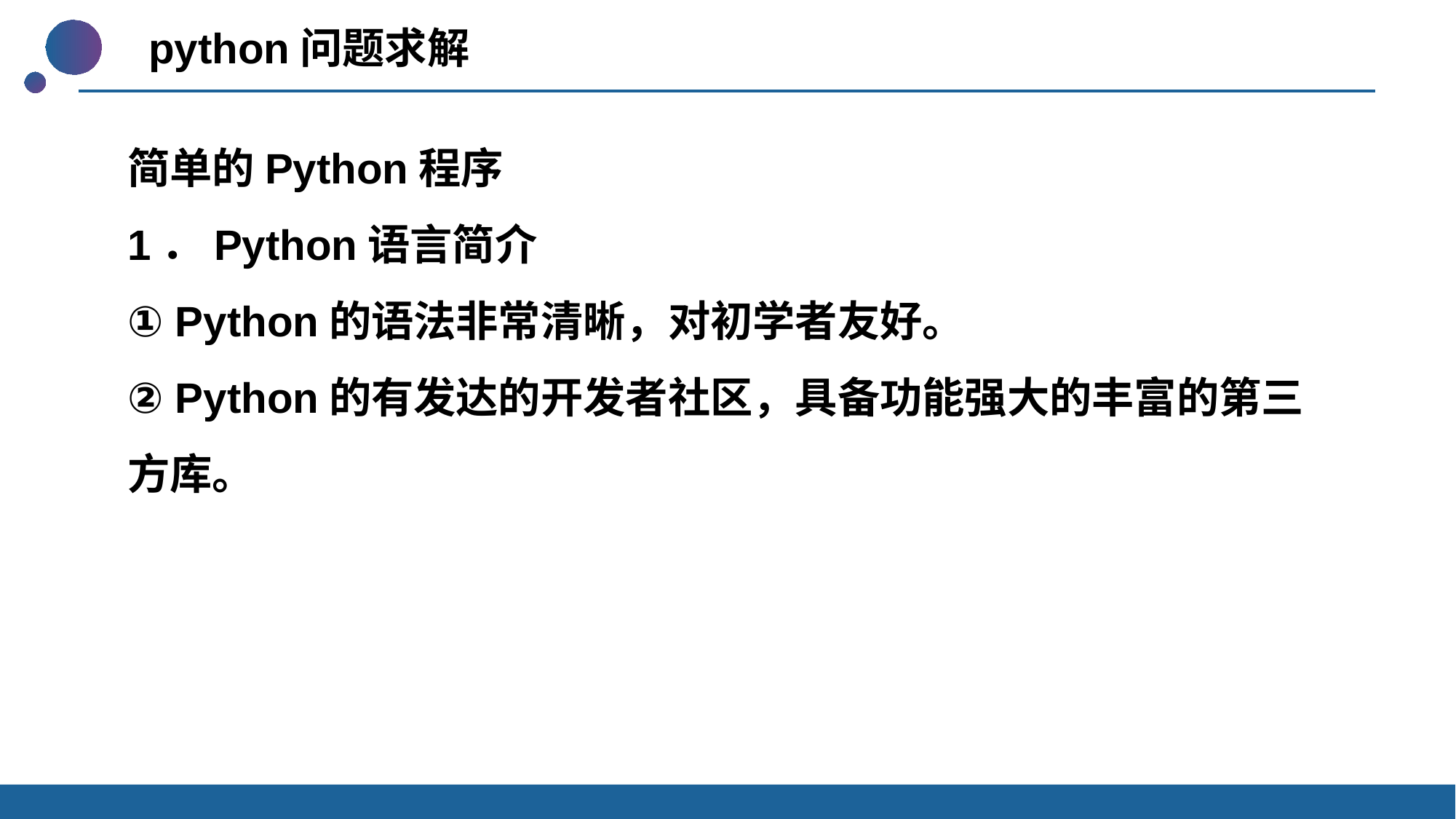

python问题求解

简单的Python程序
1．Python语言简介
① Python的语法非常清晰，对初学者友好。
② Python的有发达的开发者社区，具备功能强大的丰富的第三方库。